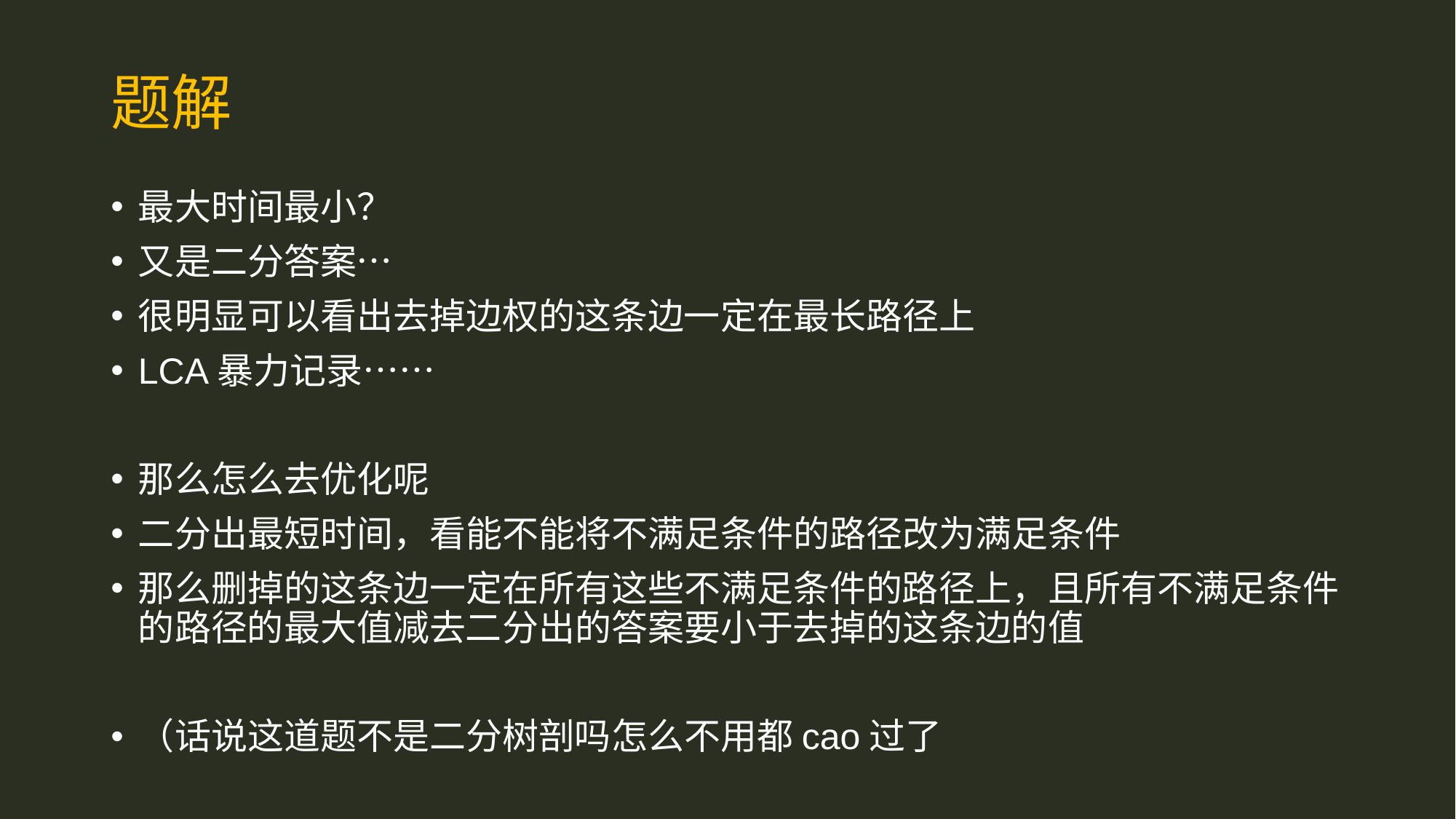

# 题解
最大时间最小？
又是二分答案…
很明显可以看出去掉边权的这条边一定在最长路径上
LCA暴力记录……

那么怎么去优化呢
二分出最短时间，看能不能将不满足条件的路径改为满足条件
那么删掉的这条边一定在所有这些不满足条件的路径上，且所有不满足条件的路径的最大值减去二分出的答案要小于去掉的这条边的值

（话说这道题不是二分树剖吗怎么不用都cao过了